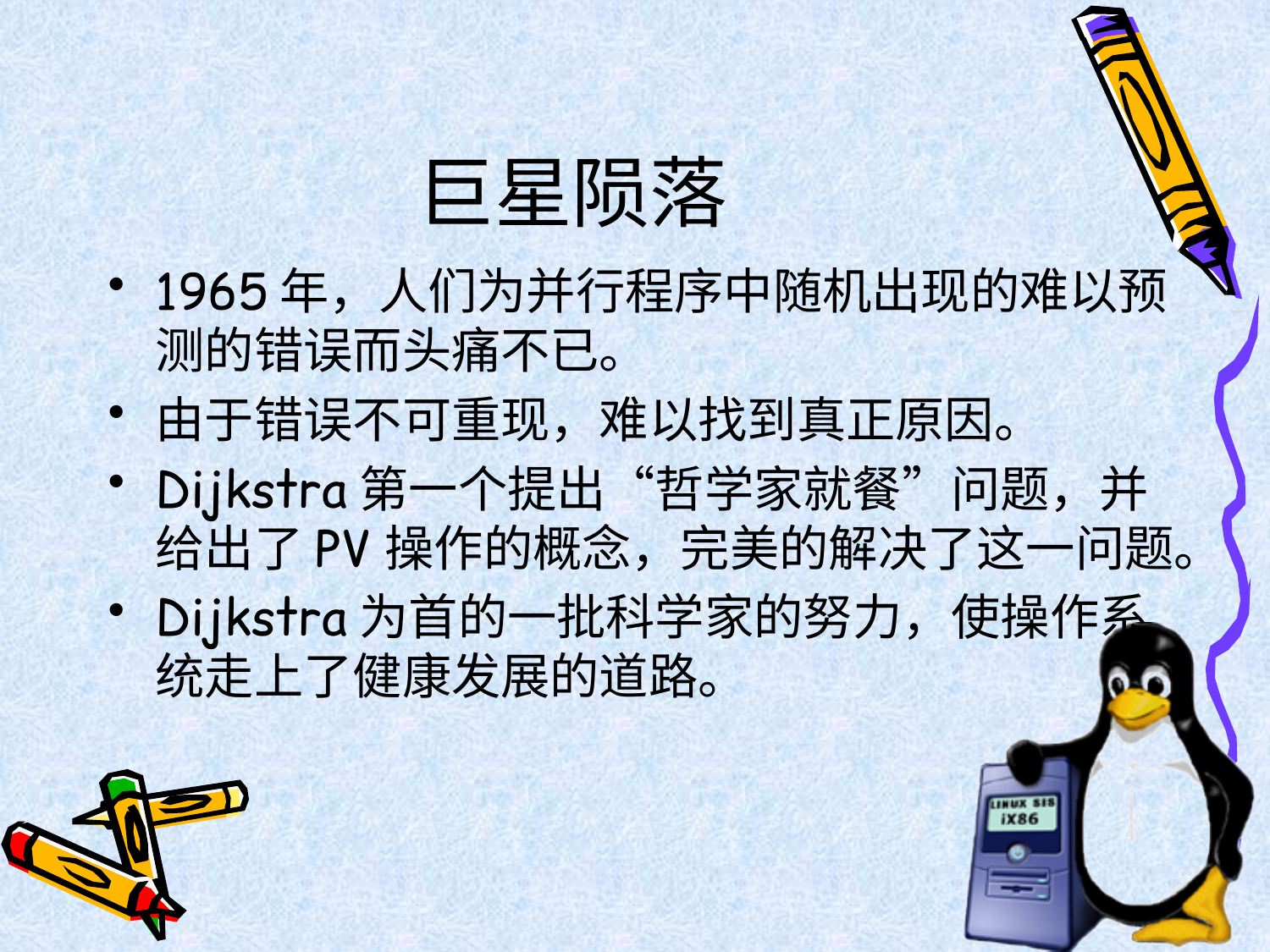

# 巨星陨落
1965年，人们为并行程序中随机出现的难以预测的错误而头痛不已。
由于错误不可重现，难以找到真正原因。
Dijkstra第一个提出“哲学家就餐”问题，并给出了PV操作的概念，完美的解决了这一问题。
Dijkstra为首的一批科学家的努力，使操作系统走上了健康发展的道路。